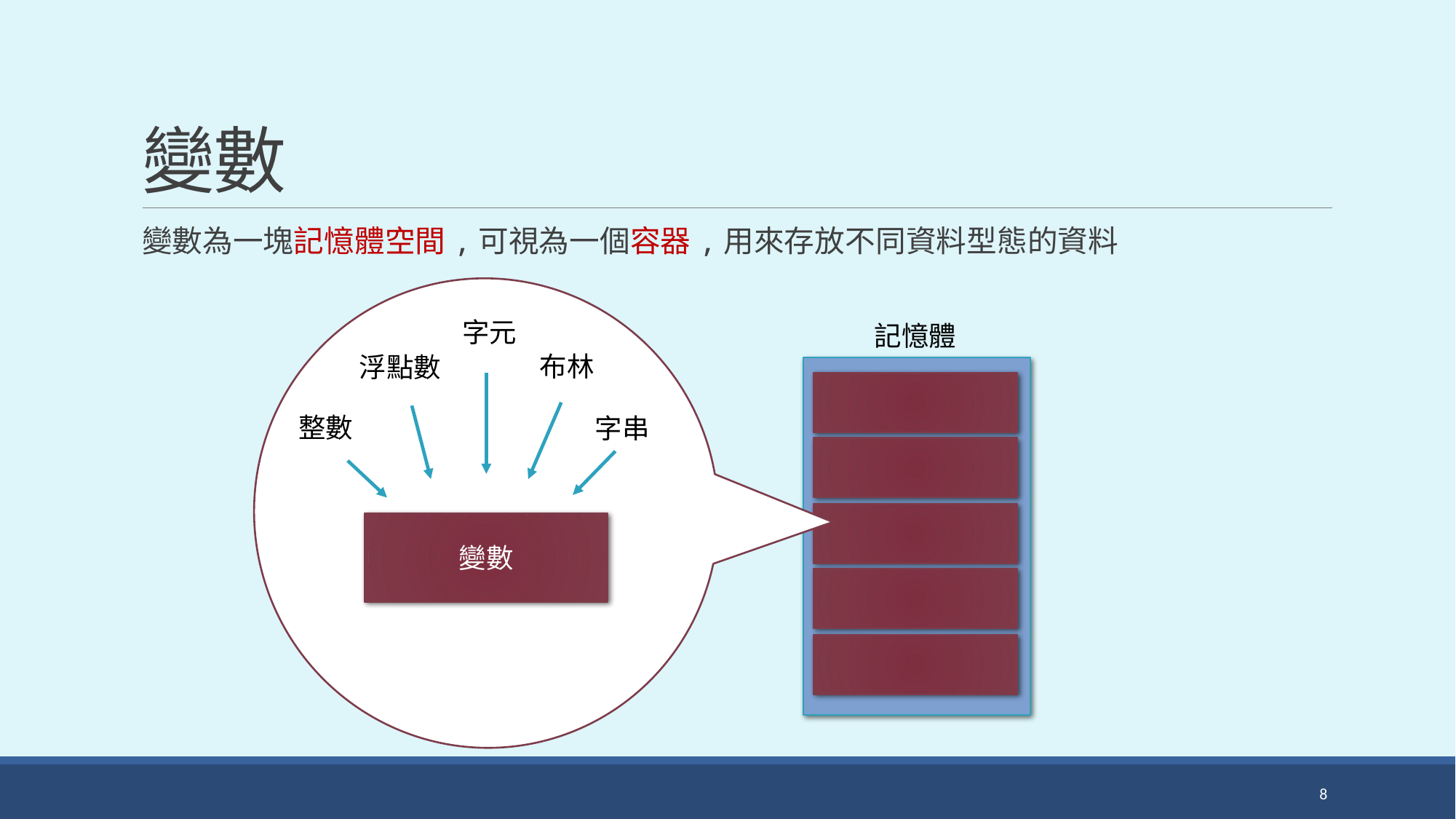

# 變數
變數為一塊記憶體空間,可視為一個容器,用來存放不同資料型態的資料

字元
記憶體
布林
浮點數

整數
字串

變數

8